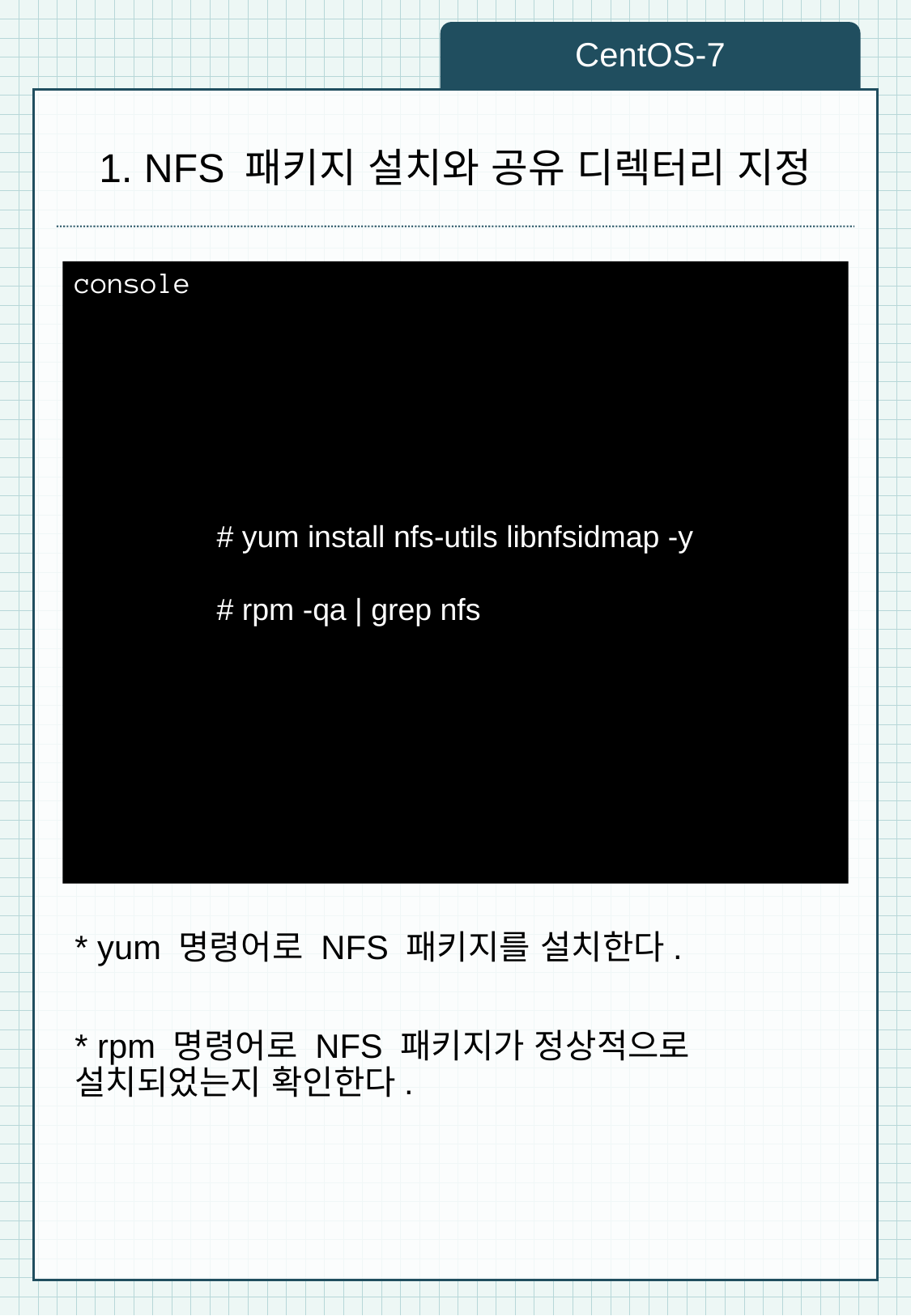

CentOS-7

# 1. NFS 패키지 설치와 공유 디렉터리 지정
console

# yum install nfs-utils libnfsidmap -y

# rpm -qa | grep nfs
* yum 명령어로 NFS 패키지를 설치한다.

* rpm 명령어로 NFS 패키지가 정상적으로 설치되었는지 확인한다.